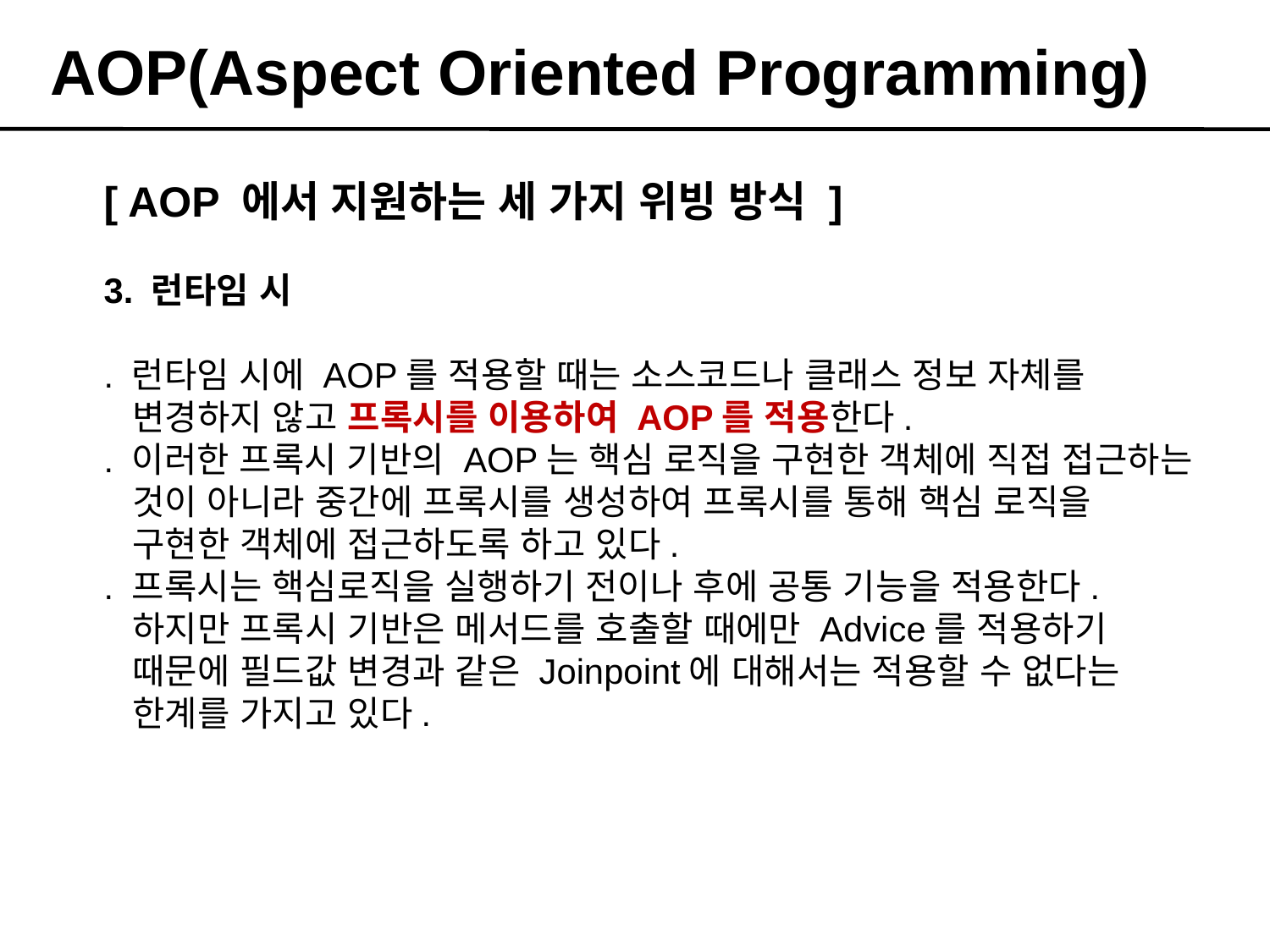

AOP(Aspect Oriented Programming)
[ AOP 에서 지원하는 세 가지 위빙 방식 ]

3. 런타임 시

. 런타임 시에 AOP를 적용할 때는 소스코드나 클래스 정보 자체를
  변경하지 않고 프록시를 이용하여 AOP를 적용한다.
. 이러한 프록시 기반의 AOP는 핵심 로직을 구현한 객체에 직접 접근하는
  것이 아니라 중간에 프록시를 생성하여 프록시를 통해 핵심 로직을
  구현한 객체에 접근하도록 하고 있다.
. 프록시는 핵심로직을 실행하기 전이나 후에 공통 기능을 적용한다.
  하지만 프록시 기반은 메서드를 호출할 때에만 Advice를 적용하기
  때문에 필드값 변경과 같은 Joinpoint에 대해서는 적용할 수 없다는
  한계를 가지고 있다.